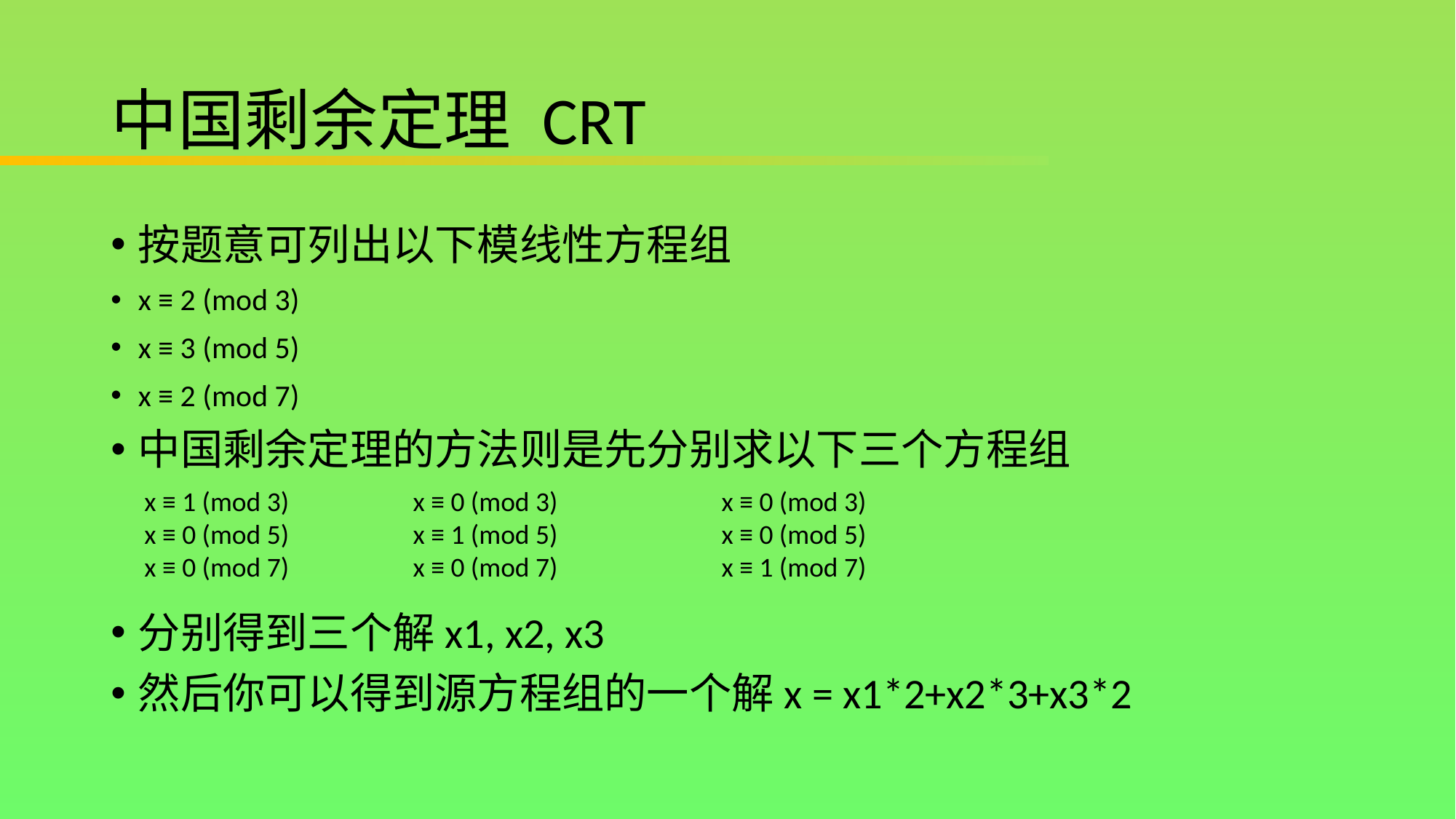

# 中国剩余定理 CRT
按题意可列出以下模线性方程组
x ≡ 2 (mod 3)
x ≡ 3 (mod 5)
x ≡ 2 (mod 7)
中国剩余定理的方法则是先分别求以下三个方程组

分别得到三个解x1, x2, x3
然后你可以得到源方程组的一个解x = x1*2+x2*3+x3*2
x ≡ 1 (mod 3)
x ≡ 0 (mod 5)
x ≡ 0 (mod 7)
x ≡ 0 (mod 3)
x ≡ 1 (mod 5)
x ≡ 0 (mod 7)
x ≡ 0 (mod 3)
x ≡ 0 (mod 5)
x ≡ 1 (mod 7)